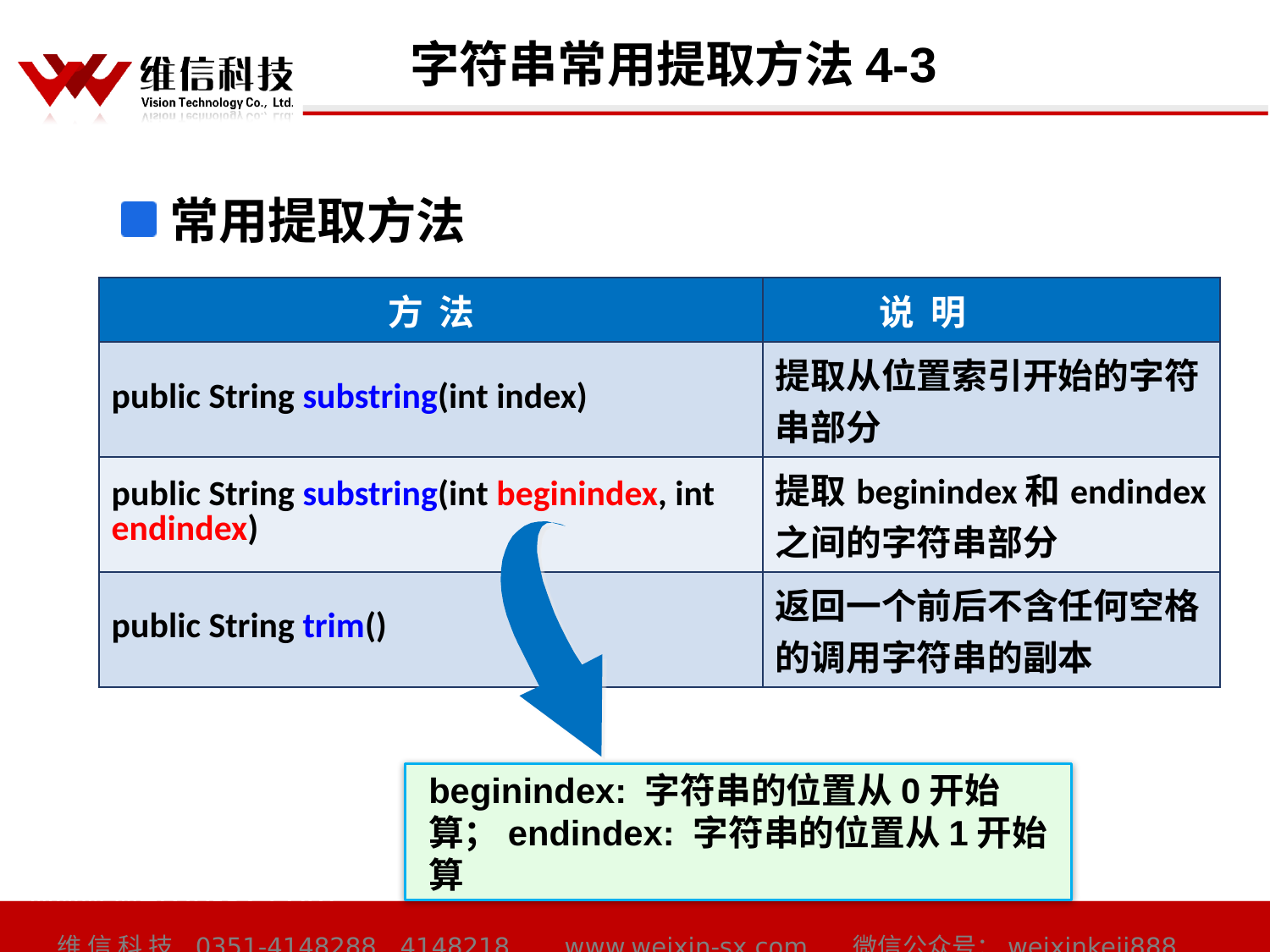

# 字符串常用提取方法4-3

常用提取方法
| 方 法 | 说 明 |
| --- | --- |
| public String substring(int index) | 提取从位置索引开始的字符串部分 |
| public String substring(int beginindex, int endindex) | 提取beginindex和endindex之间的字符串部分 |
| public String trim() | 返回一个前后不含任何空格的调用字符串的副本 |

beginindex: 字符串的位置从0开始算；endindex: 字符串的位置从1开始算